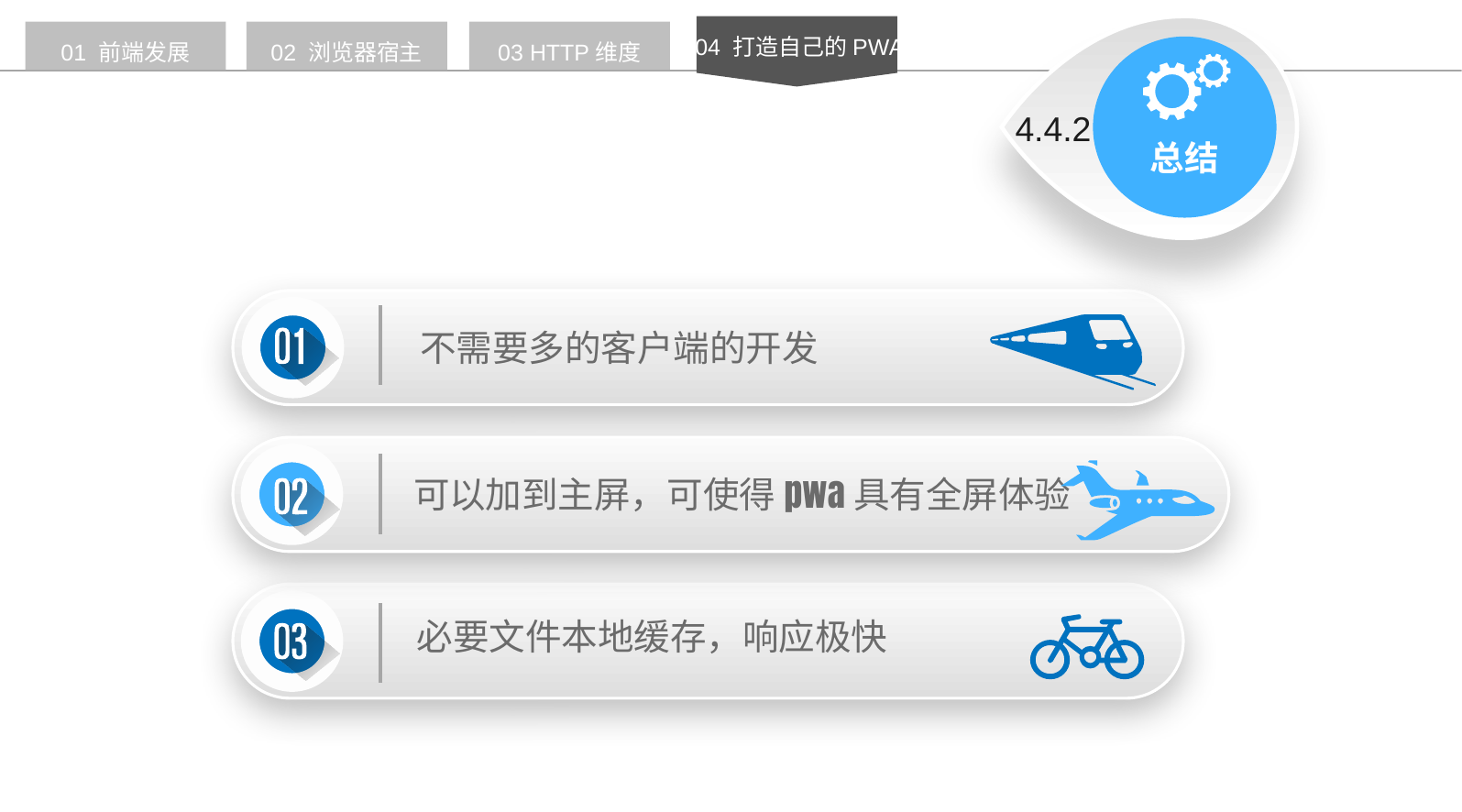

04 打造自己的PWA

总结

01 前端发展

02 浏览器宿主

03 HTTP维度
4.4.2

不需要多的客户端的开发

可以加到主屏，可使得pwa具有全屏体验

必要文件本地缓存，响应极快